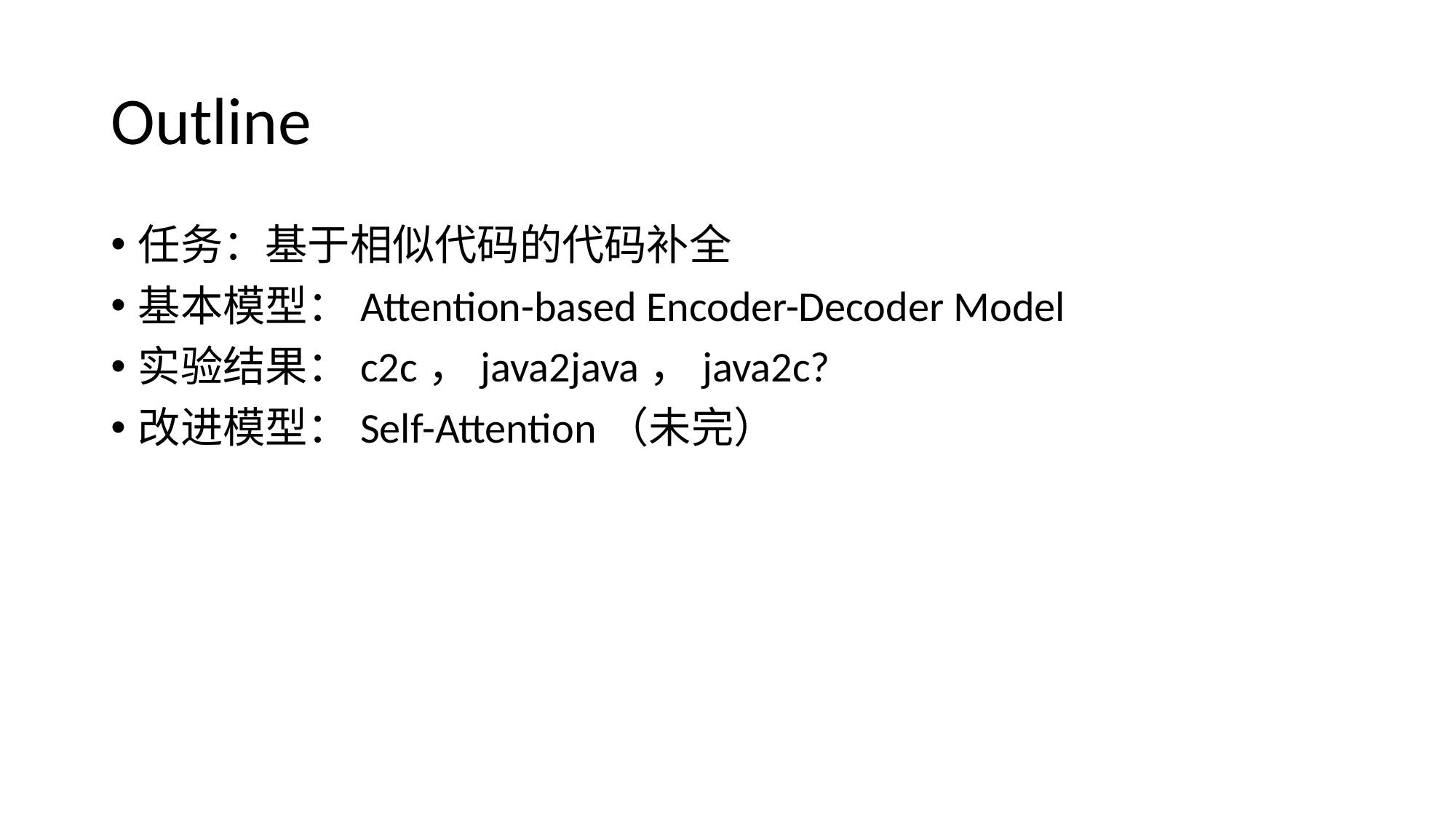

# Outline
任务：基于相似代码的代码补全
基本模型：Attention-based Encoder-Decoder Model
实验结果：c2c，java2java，java2c?
改进模型：Self-Attention（未完）